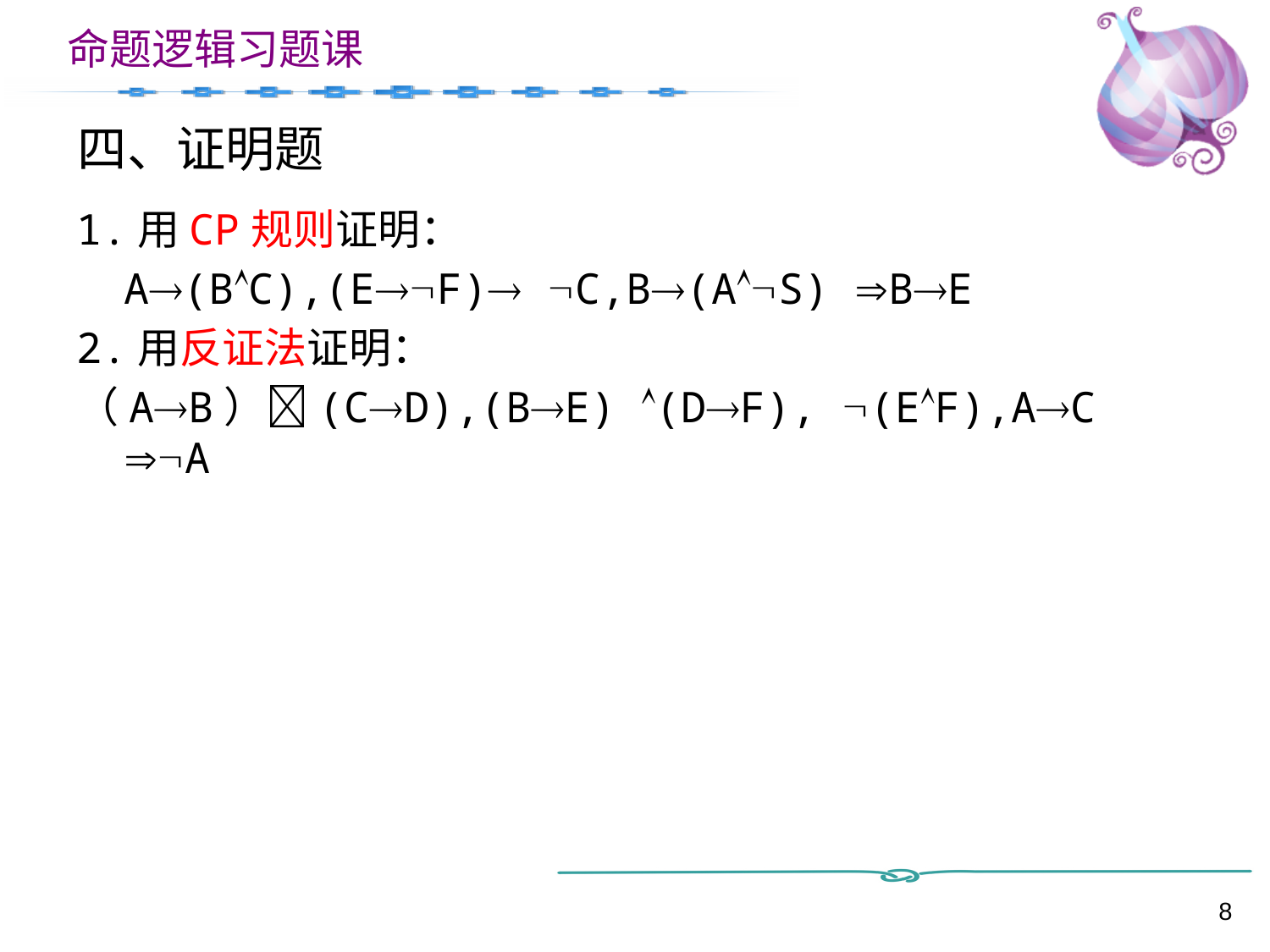

# 四、证明题
1.用CP规则证明：
	A→(B∧C),(E→¬F)→ ¬C,B→(A∧¬S) ⇒B→E
2.用反证法证明：
（A→B）∧(C→D),(B→E) ∧(D→F), ¬(E∧F),A→C ⇒¬A
8